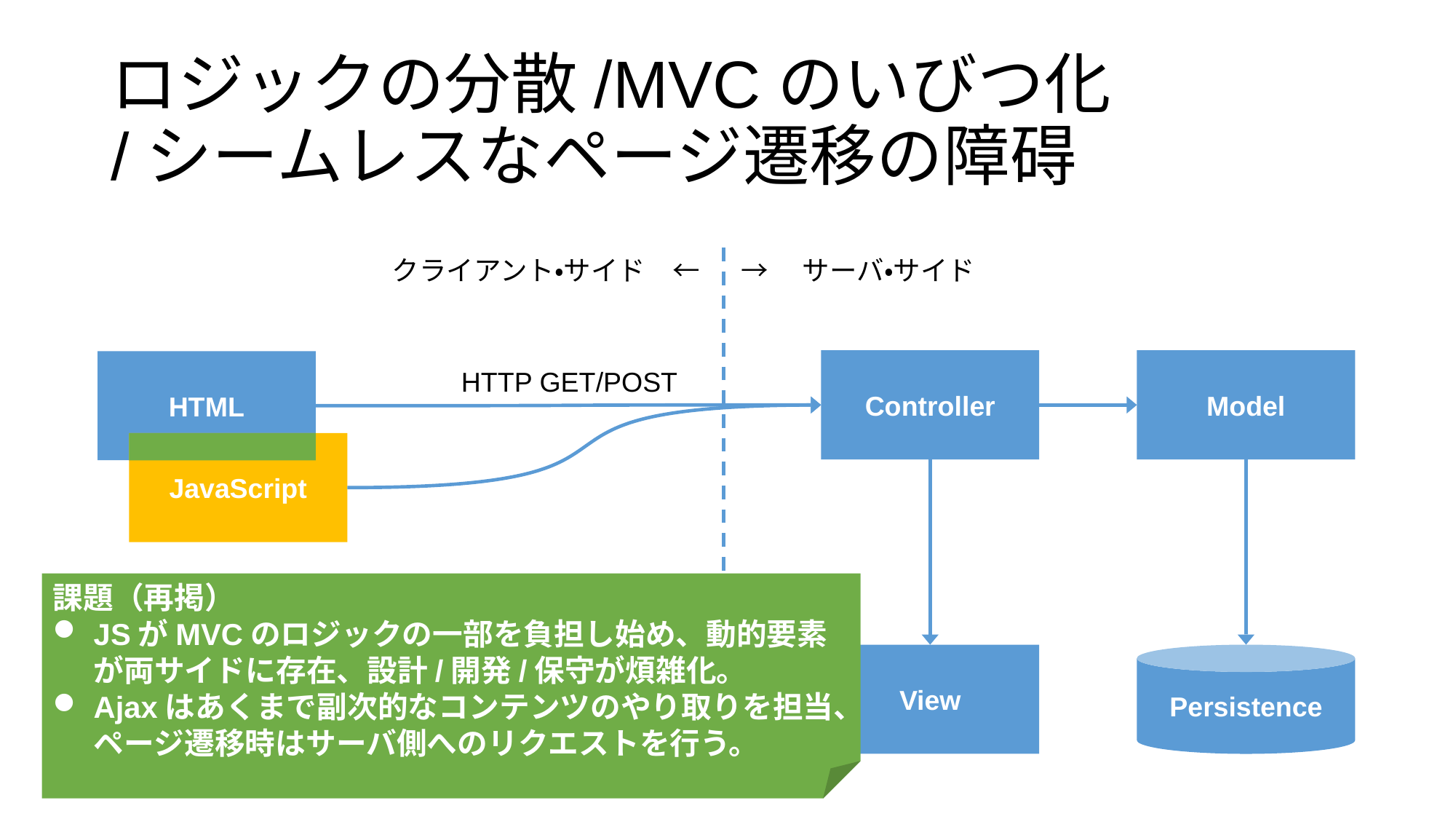

# ロジックの分散/MVCのいびつ化 /シームレスなページ遷移の障碍
クライアント・サイド　←
→　サーバ・サイド
Controller
Model
HTML
JavaScript

HTTP GET/POST
課題（再掲）
JSがMVCのロジックの一部を負担し始め、動的要素が両サイドに存在、設計/開発/保守が煩雑化。
Ajaxはあくまで副次的なコンテンツのやり取りを担当、ページ遷移時はサーバ側へのリクエストを行う。
View
Persistence